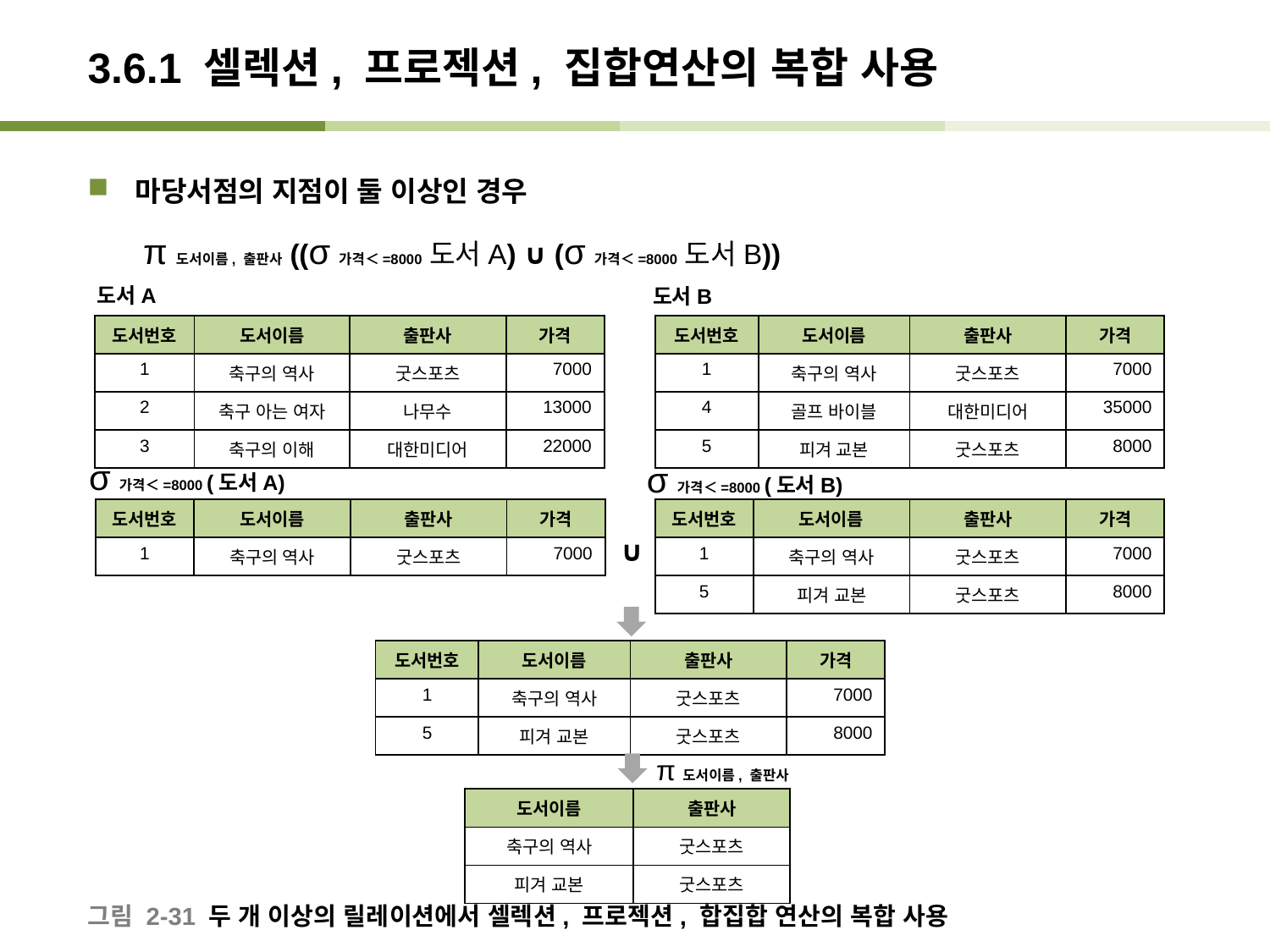

# 3.6.1 셀렉션, 프로젝션, 집합연산의 복합 사용
마당서점의 지점이 둘 이상인 경우
	 π도서이름, 출판사 ((σ가격＜=8000 도서A) ∪ (σ가격＜=8000 도서B))
도서A
도서B
| 도서번호 | 도서이름 | 출판사 | 가격 |
| --- | --- | --- | --- |
| 1 | 축구의 역사 | 굿스포츠 | 7000 |
| 2 | 축구 아는 여자 | 나무수 | 13000 |
| 3 | 축구의 이해 | 대한미디어 | 22000 |
| 도서번호 | 도서이름 | 출판사 | 가격 |
| --- | --- | --- | --- |
| 1 | 축구의 역사 | 굿스포츠 | 7000 |
| 4 | 골프 바이블 | 대한미디어 | 35000 |
| 5 | 피겨 교본 | 굿스포츠 | 8000 |
σ가격＜=8000 (도서A)
σ가격＜=8000 (도서B)
| 도서번호 | 도서이름 | 출판사 | 가격 |
| --- | --- | --- | --- |
| 1 | 축구의 역사 | 굿스포츠 | 7000 |
| 도서번호 | 도서이름 | 출판사 | 가격 |
| --- | --- | --- | --- |
| 1 | 축구의 역사 | 굿스포츠 | 7000 |
| 5 | 피겨 교본 | 굿스포츠 | 8000 |
∪

| 도서번호 | 도서이름 | 출판사 | 가격 |
| --- | --- | --- | --- |
| 1 | 축구의 역사 | 굿스포츠 | 7000 |
| 5 | 피겨 교본 | 굿스포츠 | 8000 |
π도서이름, 출판사

| 도서이름 | 출판사 |
| --- | --- |
| 축구의 역사 | 굿스포츠 |
| 피겨 교본 | 굿스포츠 |
그림 2-31 두 개 이상의 릴레이션에서 셀렉션, 프로젝션, 합집합 연산의 복합 사용